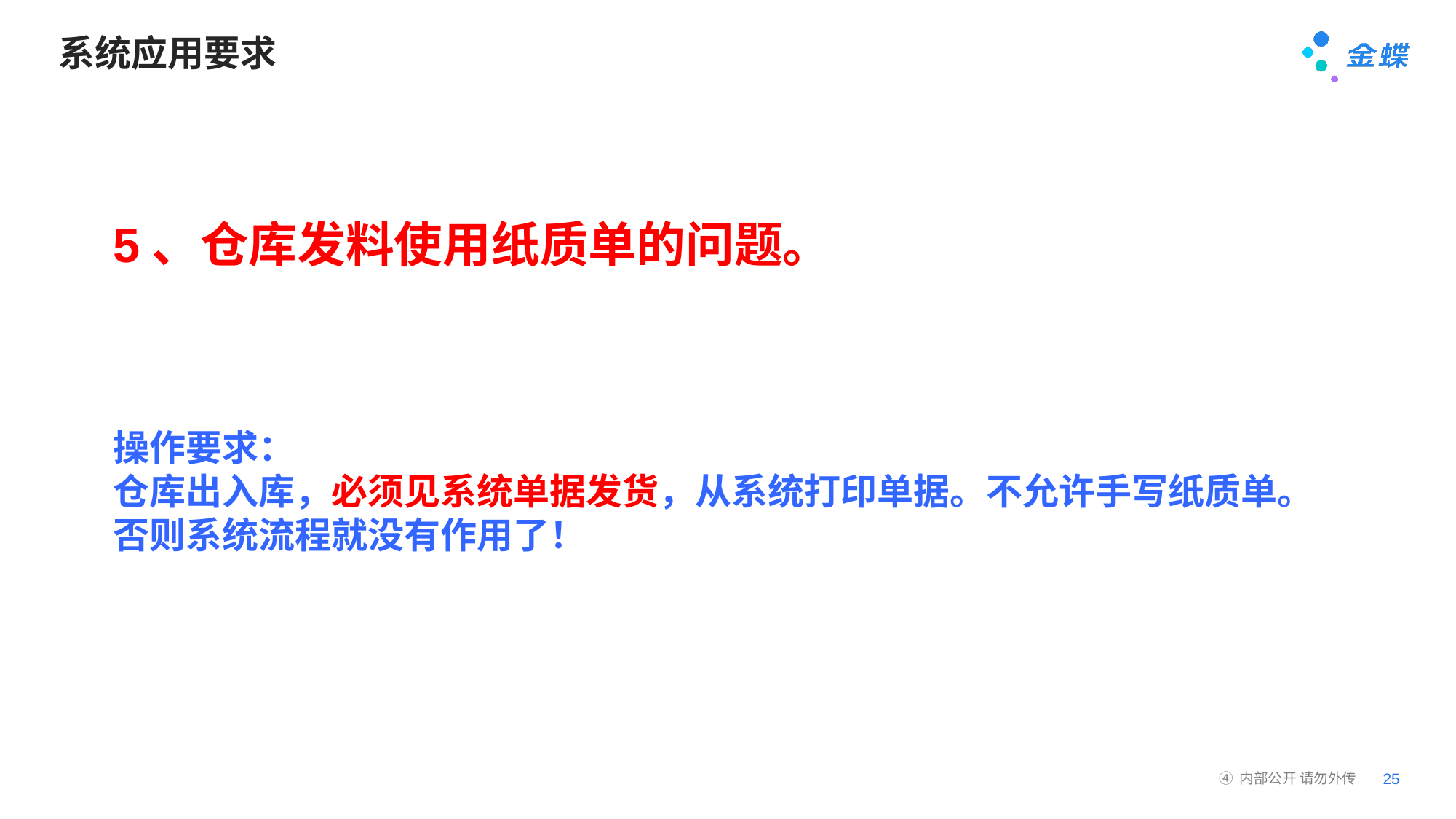

# 系统应用要求
5、仓库发料使用纸质单的问题。

操作要求：
仓库出入库，必须见系统单据发货，从系统打印单据。不允许手写纸质单。
否则系统流程就没有作用了！